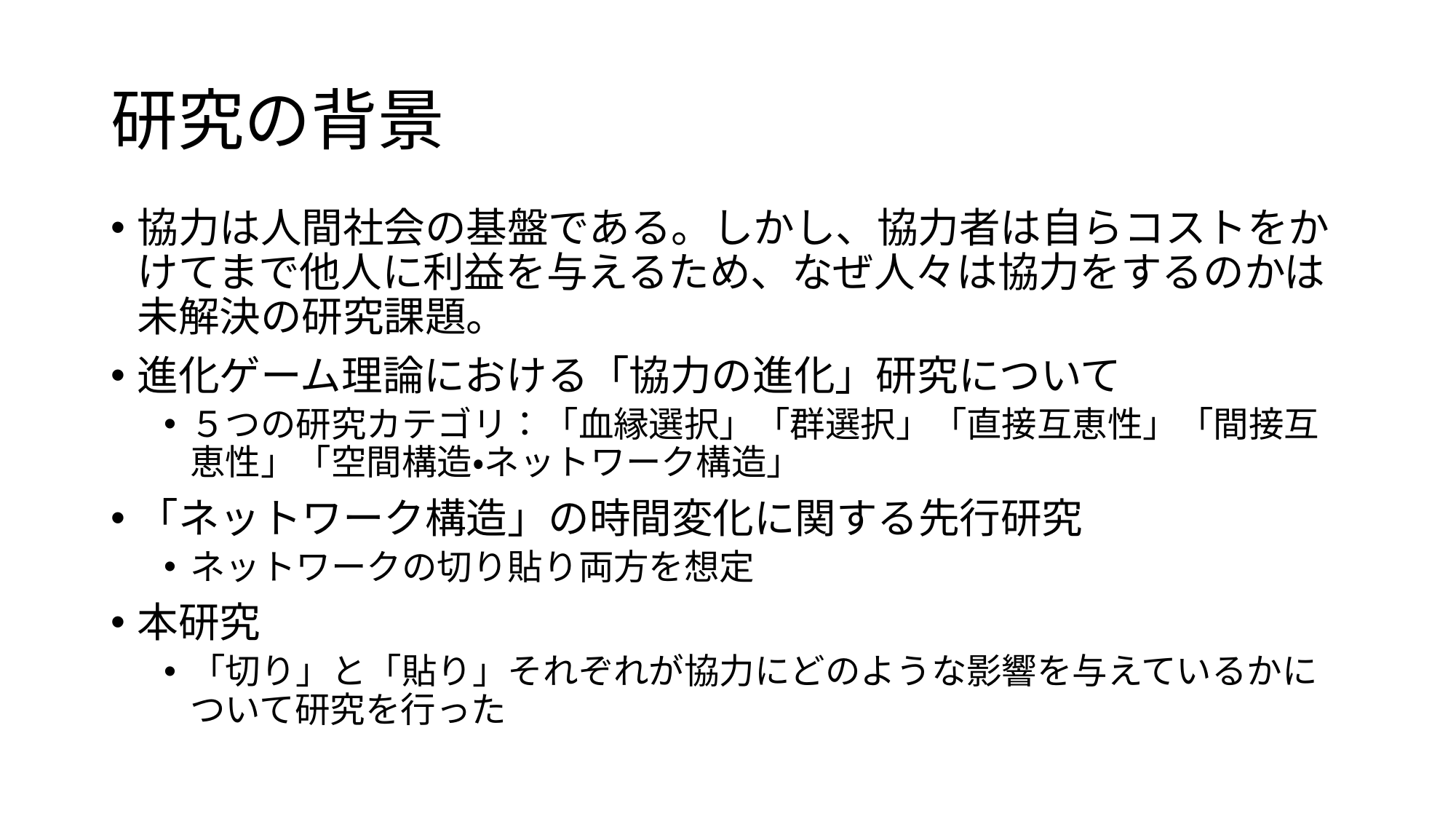

# 研究の背景
協力は人間社会の基盤である。しかし、協力者は自らコストをかけてまで他人に利益を与えるため、なぜ人々は協力をするのかは未解決の研究課題。
進化ゲーム理論における「協力の進化」研究について
５つの研究カテゴリ：「血縁選択」「群選択」「直接互恵性」「間接互恵性」「空間構造・ネットワーク構造」
「ネットワーク構造」の時間変化に関する先行研究
ネットワークの切り貼り両方を想定
本研究
「切り」と「貼り」それぞれが協力にどのような影響を与えているかについて研究を行った